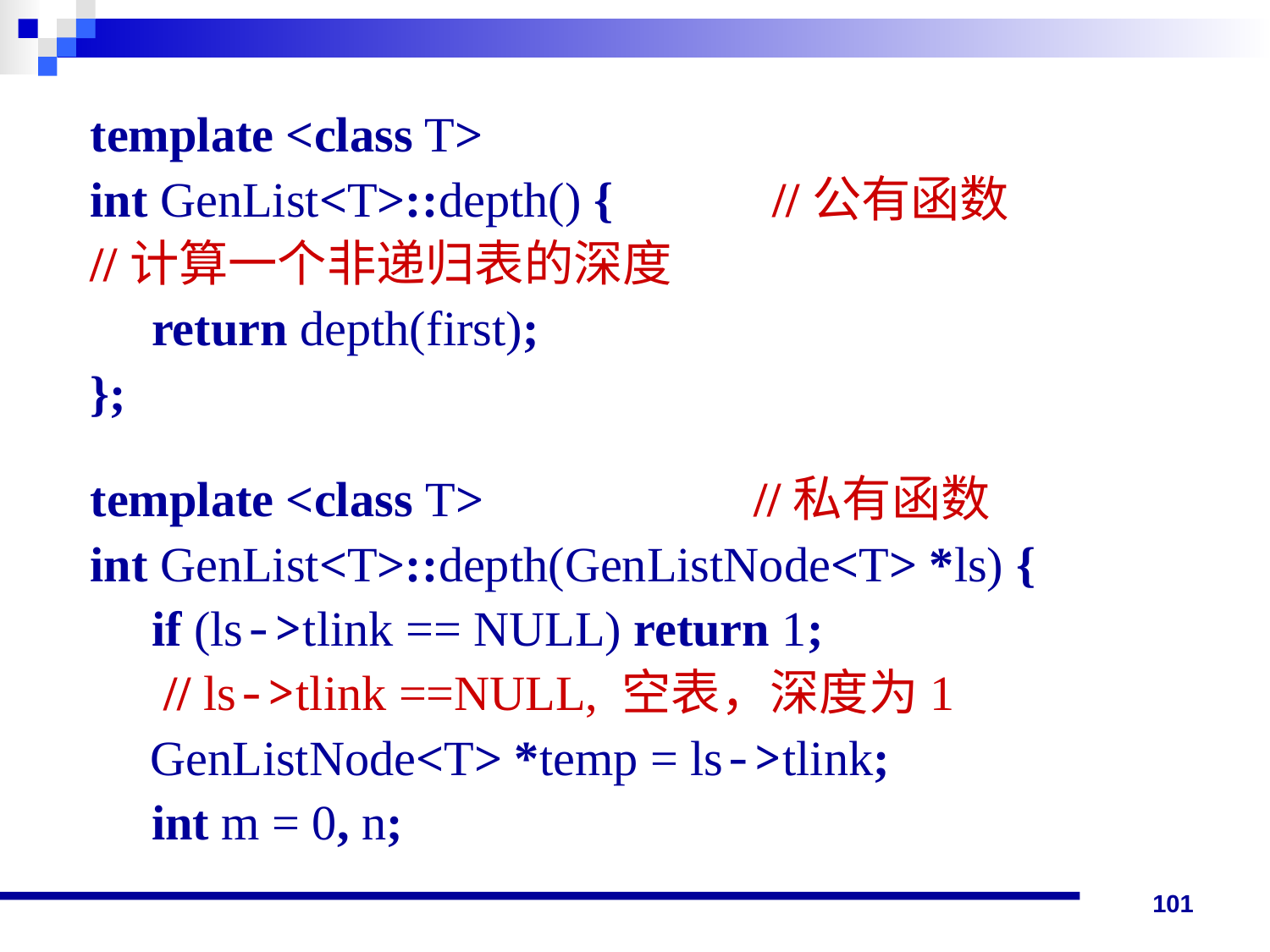

template <class T>
int GenList<T>::depth() {             //公有函数
//计算一个非递归表的深度
     return depth(first);
};

template <class T>                      //私有函数
int GenList<T>::depth(GenListNode<T> *ls) {
     if (ls->tlink == NULL) return 1;
      // ls->tlink ==NULL, 空表，深度为1
	 GenListNode<T> *temp = ls->tlink;
     int m = 0, n;
101